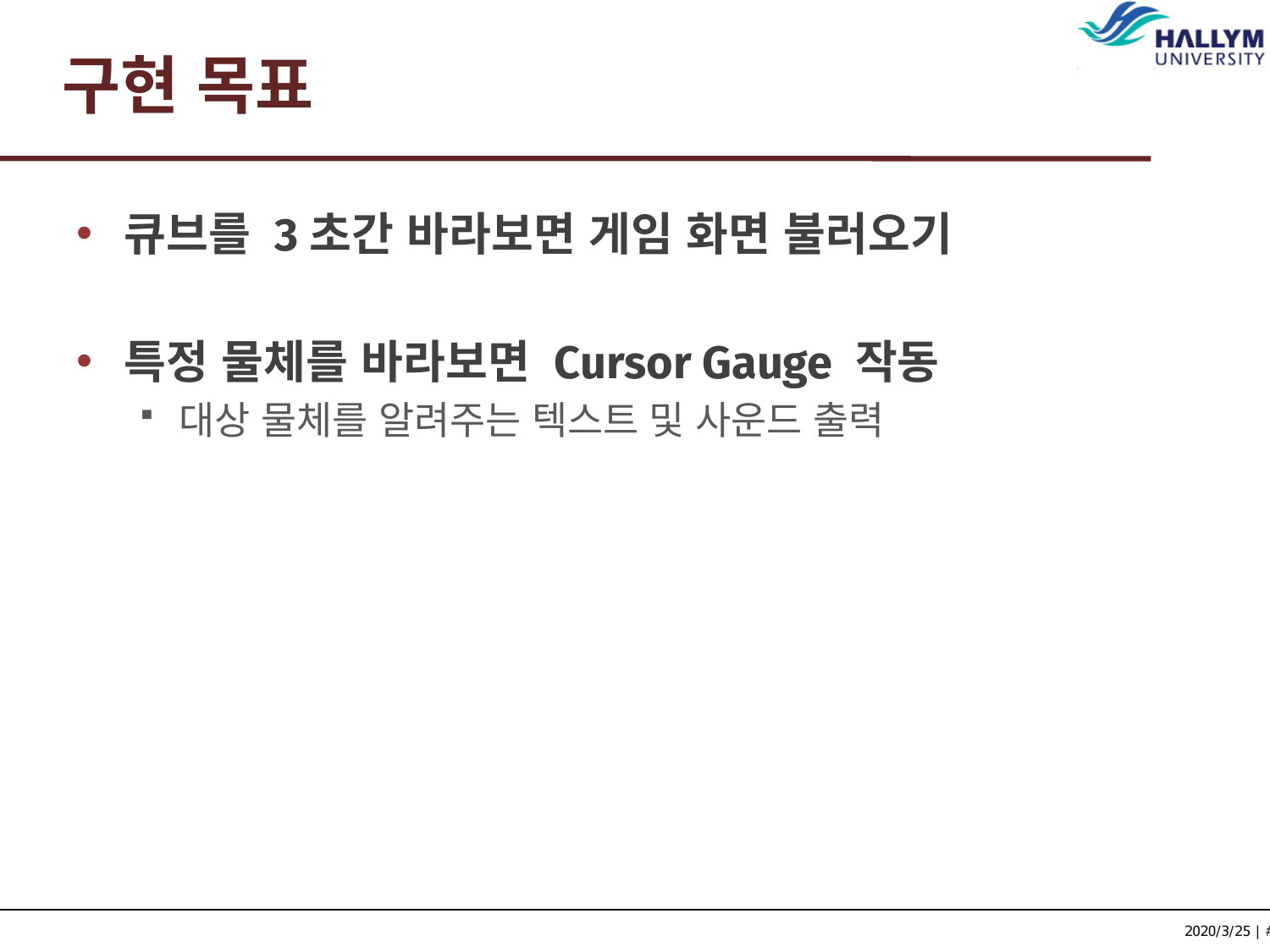

# 구현 목표
큐브를 3초간 바라보면 게임 화면 불러오기

특정 물체를 바라보면 Cursor Gauge 작동
대상 물체를 알려주는 텍스트 및 사운드 출력